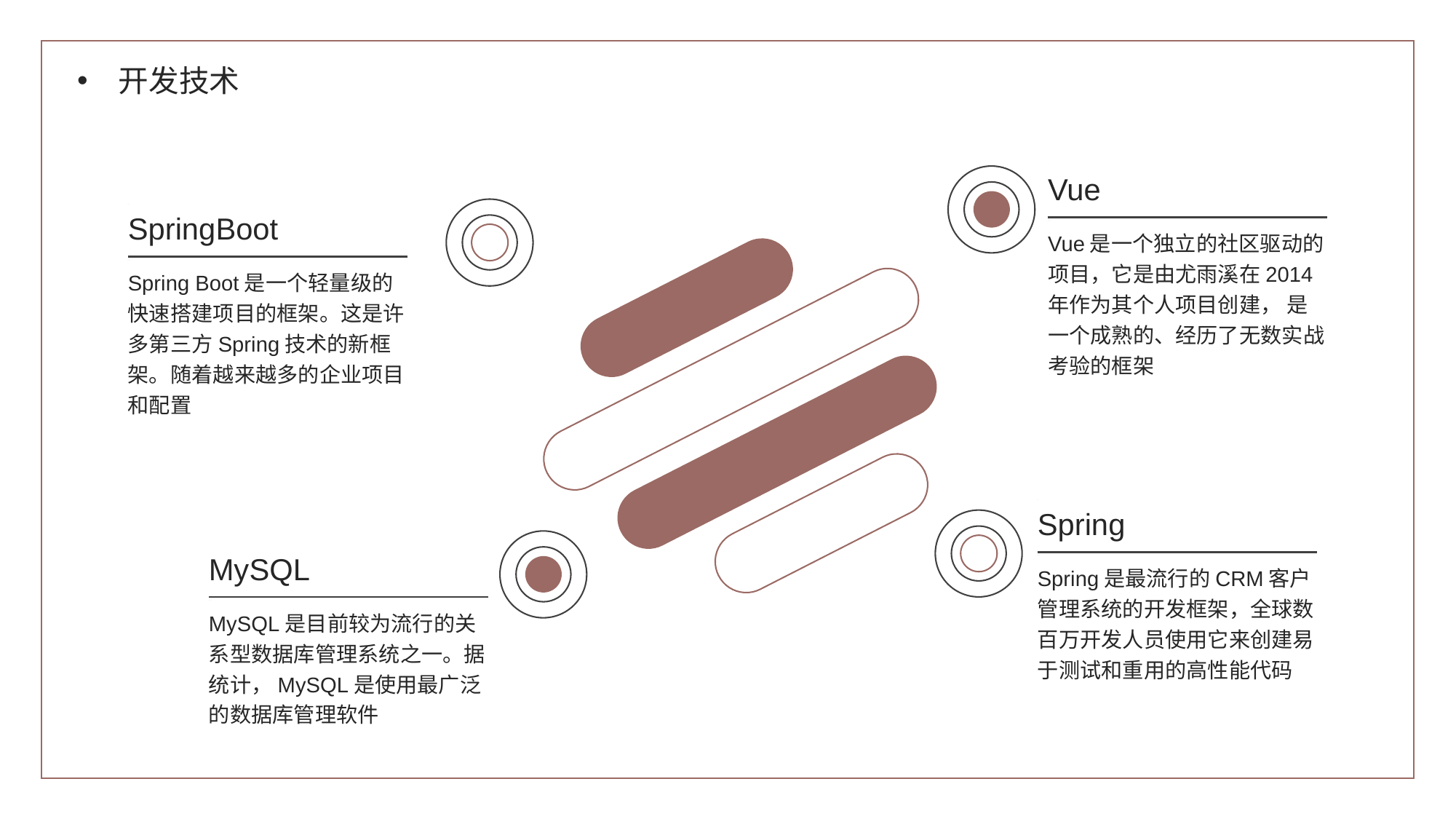

开发技术
Vue

SpringBoot

Vue是一个独立的社区驱动的项目，它是由尤雨溪在2014年作为其个人项目创建， 是一个成熟的、经历了无数实战考验的框架

Spring Boot是一个轻量级的快速搭建项目的框架。这是许多第三方Spring技术的新框架。随着越来越多的企业项目和配置

Spring

MySQL

Spring是最流行的CRM客户管理系统的开发框架，全球数百万开发人员使用它来创建易于测试和重用的高性能代码

MySQL是目前较为流行的关系型数据库管理系统之一。据统计，MySQL是使用最广泛的数据库管理软件